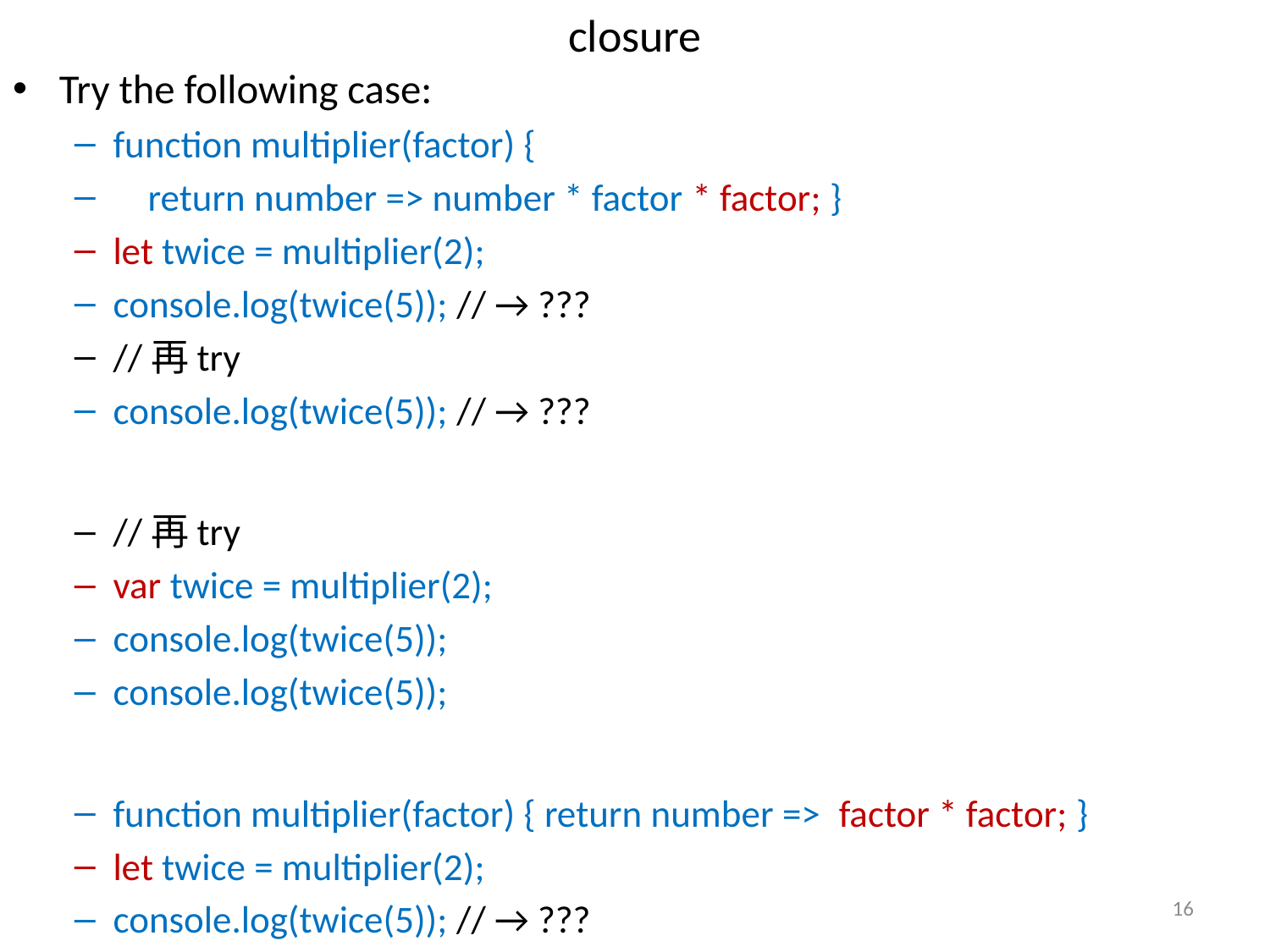

# closure
Try the following case:
function multiplier(factor) {
    return number => number * factor * factor; }
let twice = multiplier(2);
console.log(twice(5)); // → ???
//再try
console.log(twice(5)); // → ???

//再try
var twice = multiplier(2);
console.log(twice(5));
console.log(twice(5));

function multiplier(factor) { return number =>  factor * factor; }
let twice = multiplier(2);
console.log(twice(5)); // → ???

16